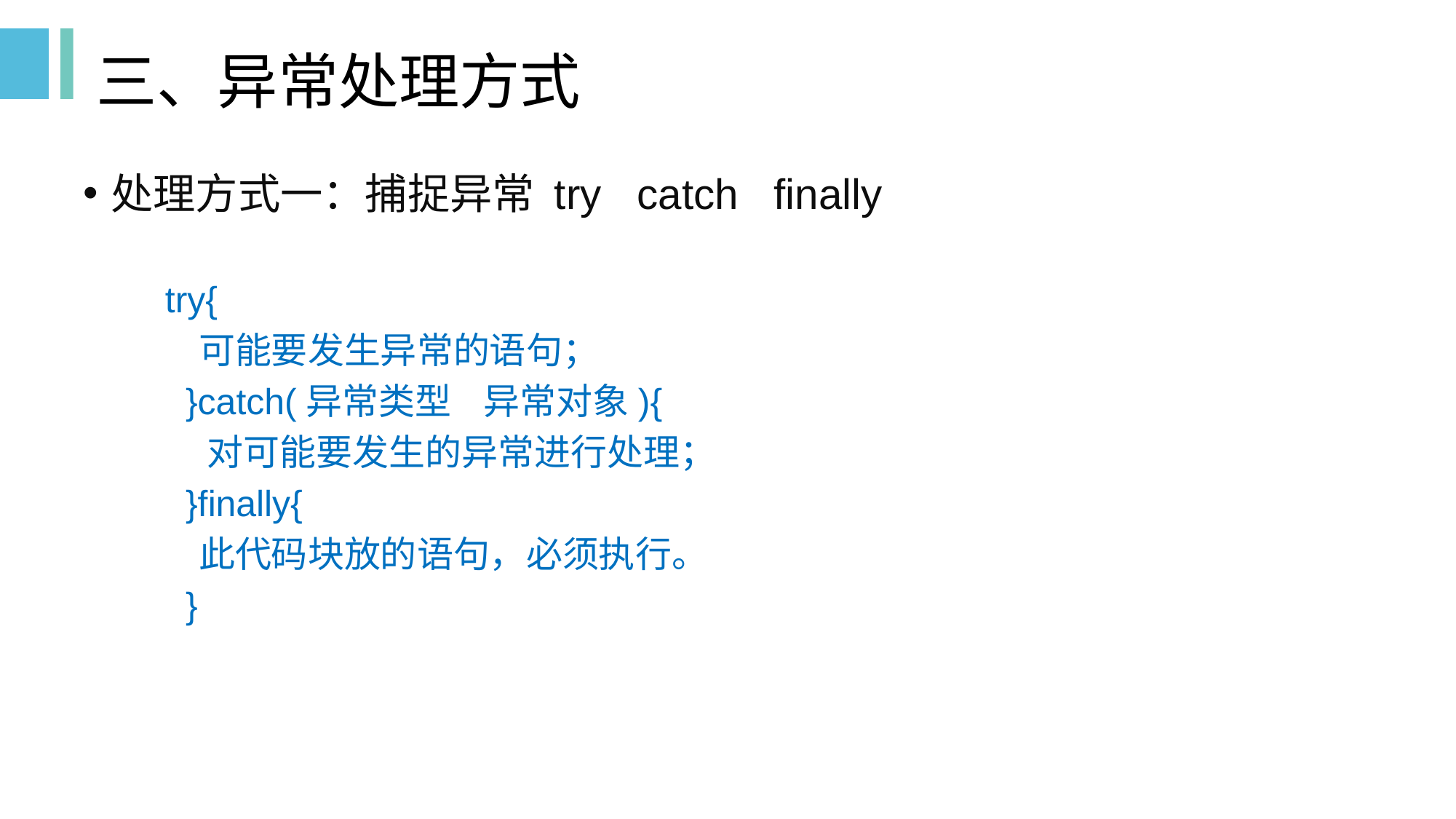

三、异常处理方式
处理方式一：捕捉异常 try   catch   finally

        try{
             可能要发生异常的语句；
          }catch(异常类型    异常对象){
              对可能要发生的异常进行处理；
          }finally{
             此代码块放的语句，必须执行。
          }